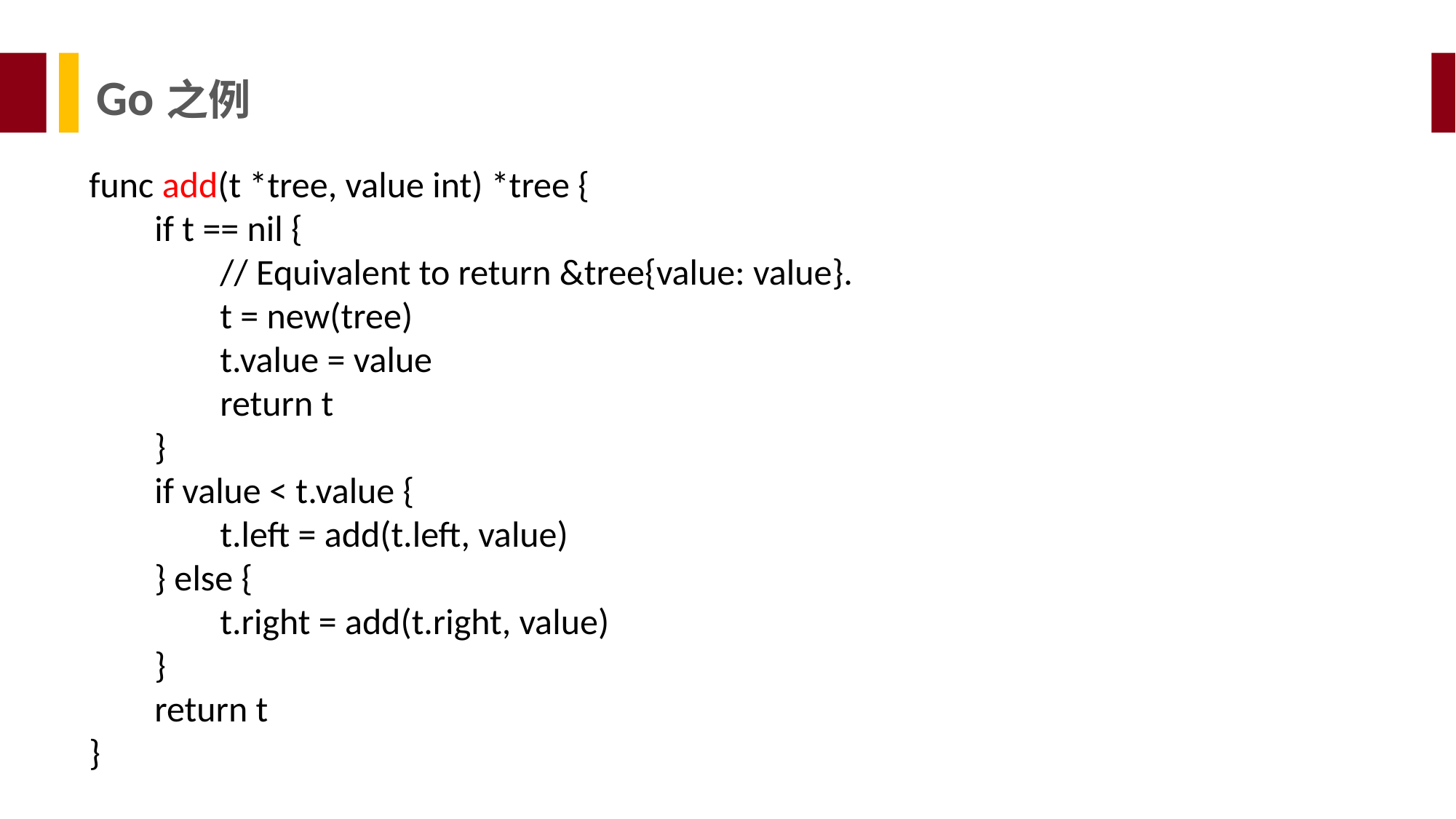

Go之例
func add(t *tree, value int) *tree {
        if t == nil {
                // Equivalent to return &tree{value: value}.
                t = new(tree)
                t.value = value
                return t
        }
        if value < t.value {
                t.left = add(t.left, value)
        } else {
                t.right = add(t.right, value)
        }
        return t
}